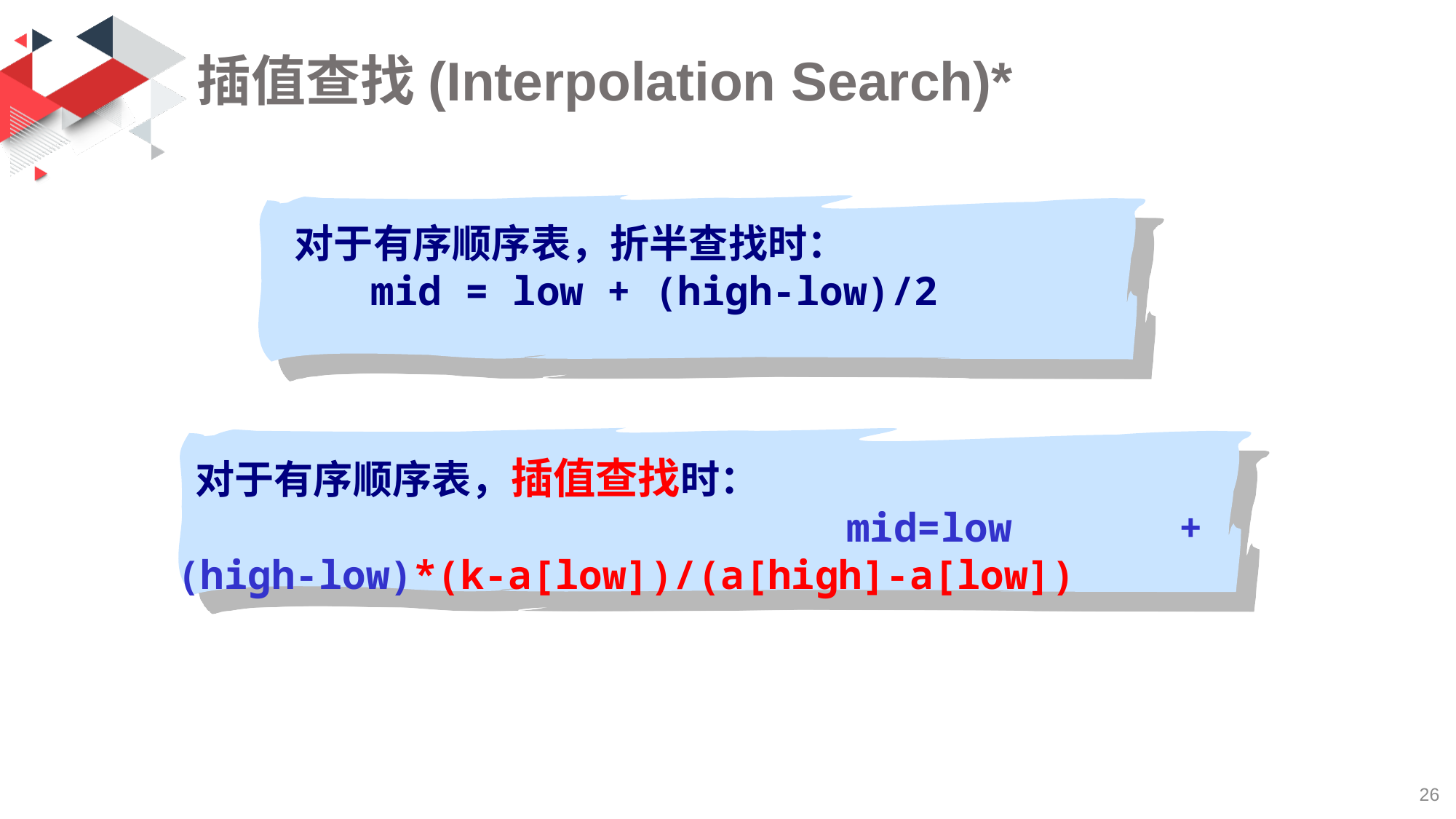

# 插值查找(Interpolation Search)*

 对于有序顺序表，折半查找时：
    mid = low + (high-low)/2

 对于有序顺序表，插值查找时：
    mid=low + (high-low)*(k-a[low])/(a[high]-a[low])
26